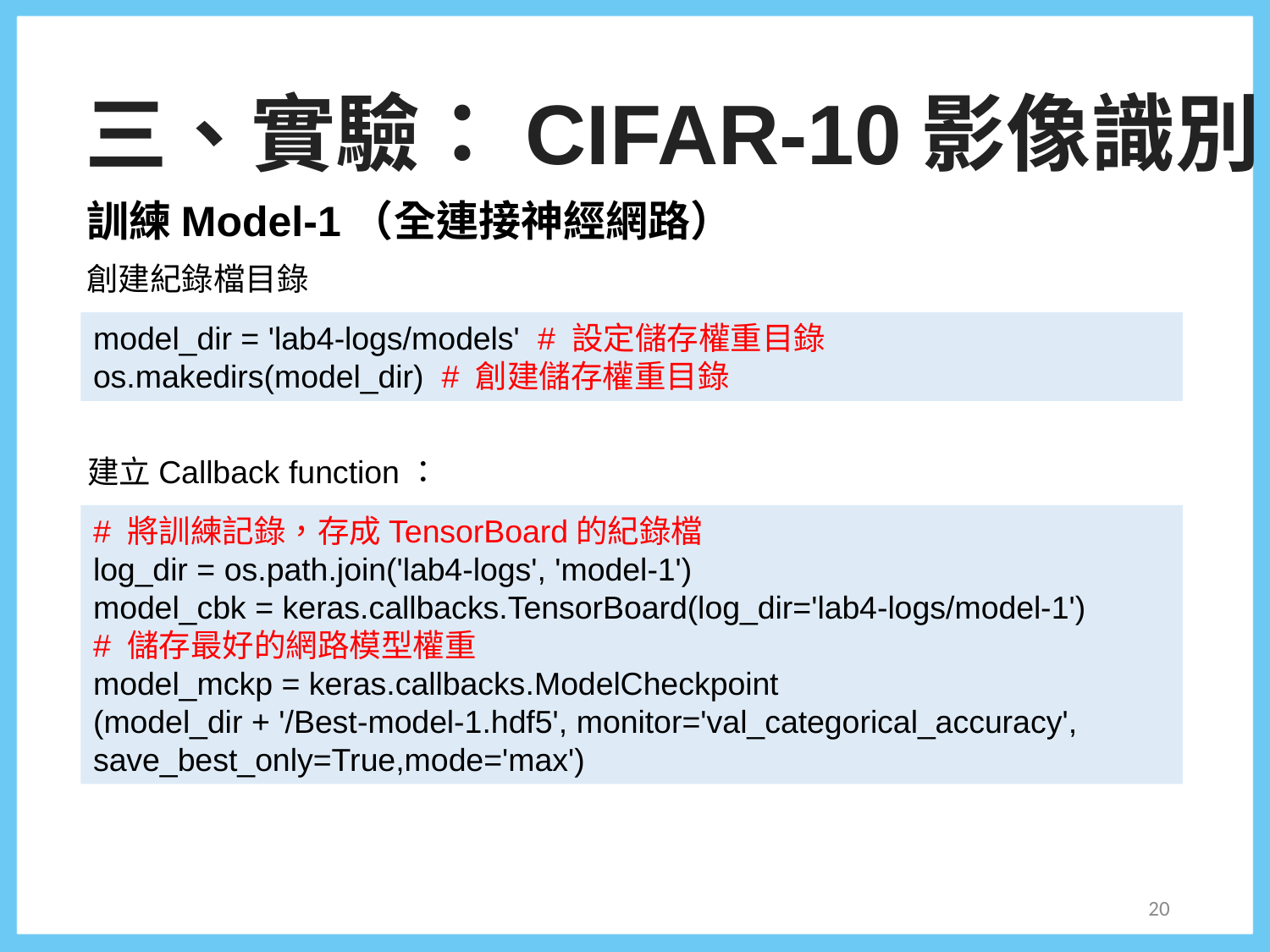

三、實驗：CIFAR-10影像識別
訓練Model-1（全連接神經網路）
創建紀錄檔目錄
model_dir = 'lab4-logs/models'  # 設定儲存權重目錄
os.makedirs(model_dir)  # 創建儲存權重目錄
建立Callback function：
# 將訓練記錄，存成TensorBoard的紀錄檔
log_dir = os.path.join('lab4-logs', 'model-1')
model_cbk = keras.callbacks.TensorBoard(log_dir='lab4-logs/model-1')
# 儲存最好的網路模型權重
model_mckp = keras.callbacks.ModelCheckpoint
(model_dir + '/Best-model-1.hdf5', monitor='val_categorical_accuracy', save_best_only=True,mode='max')
20